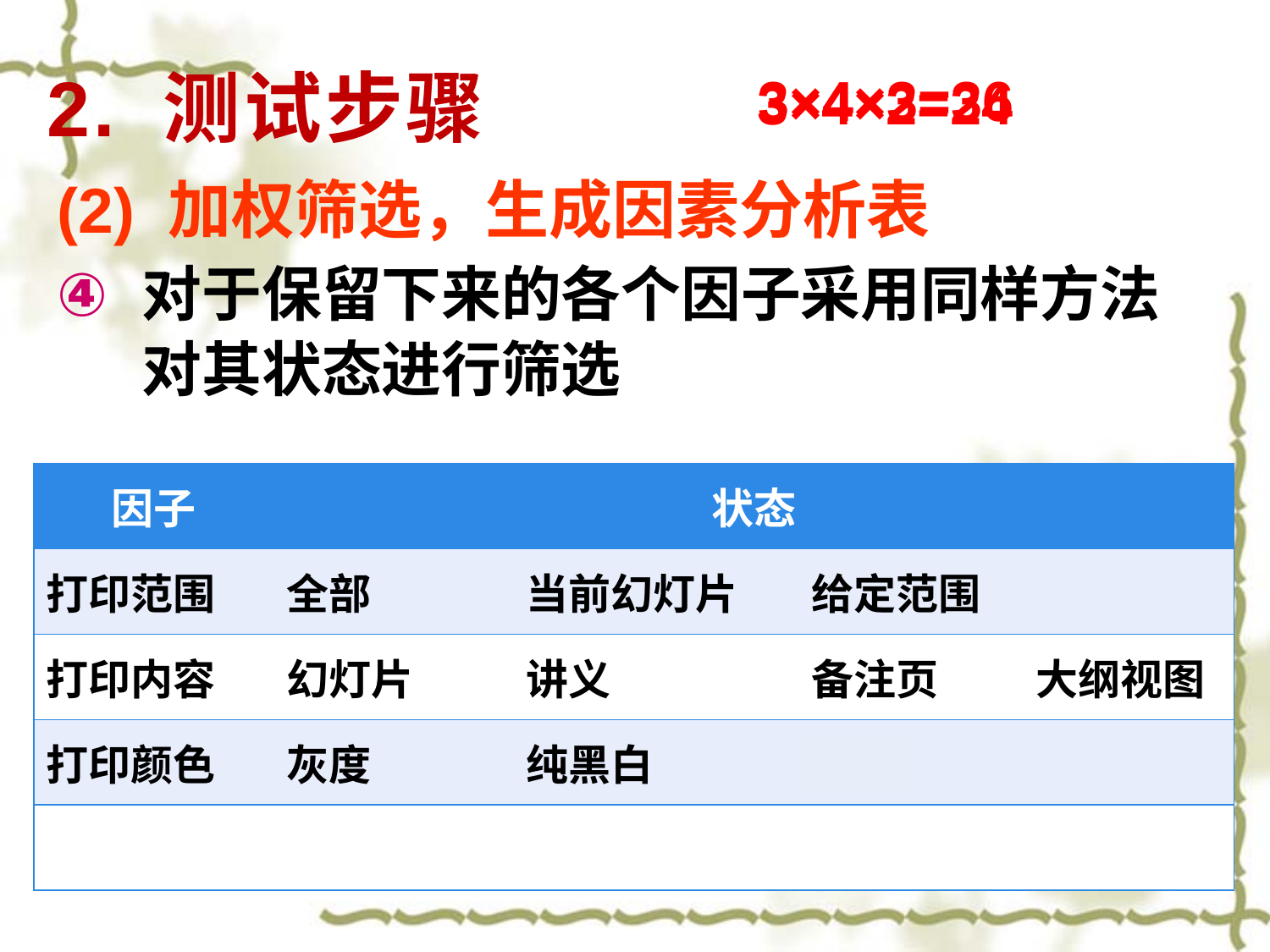

# 2. 测试步骤
3×4×3=36
3×4×2=24
(2) 加权筛选，生成因素分析表
对于保留下来的各个因子采用同样方法对其状态进行筛选

| 因子 | 状态 |  |  |  |
| --- | --- | --- | --- | --- |
| 打印范围 | 全部 | 当前幻灯片 | 给定范围 |  |
| 打印内容 | 幻灯片 | 讲义 | 备注页 | 大纲视图 |
| 打印颜色 | 灰度 | 纯黑白 | 彩色 |  |
| 打印效果 | 幻灯片加框 | 幻灯片不加框 |  |  |